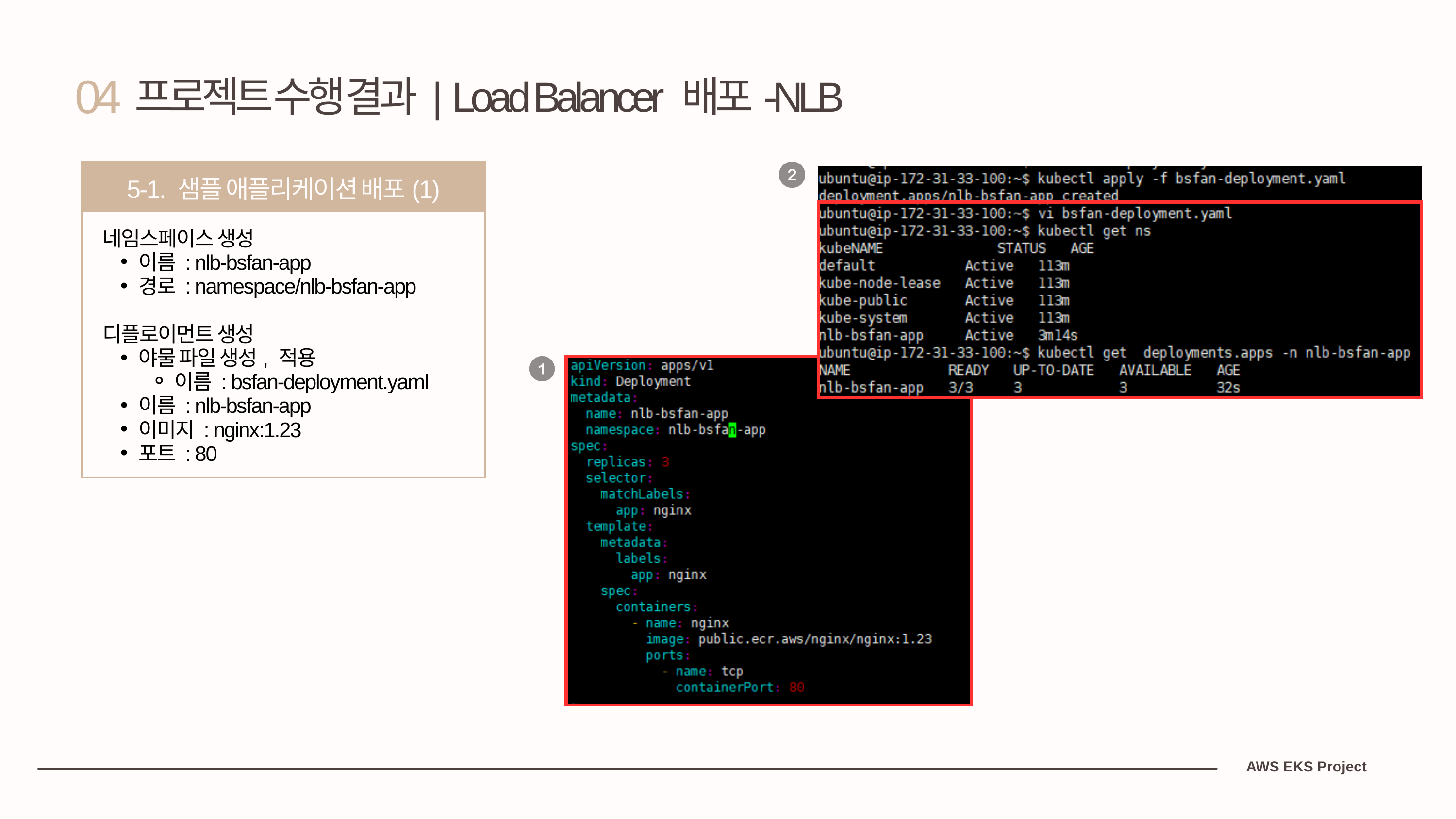

04
프로젝트 수행 결과 |  Load Balancer 배포-NLB

5-1. 샘플 애플리케이션 배포(1)

네임스페이스 생성
이름 : nlb-bsfan-app
경로 : namespace/nlb-bsfan-app

디플로이먼트 생성
야물 파일 생성, 적용
이름 : bsfan-deployment.yaml
이름 : nlb-bsfan-app
이미지 : nginx:1.23
포트 : 80

AWS EKS Project